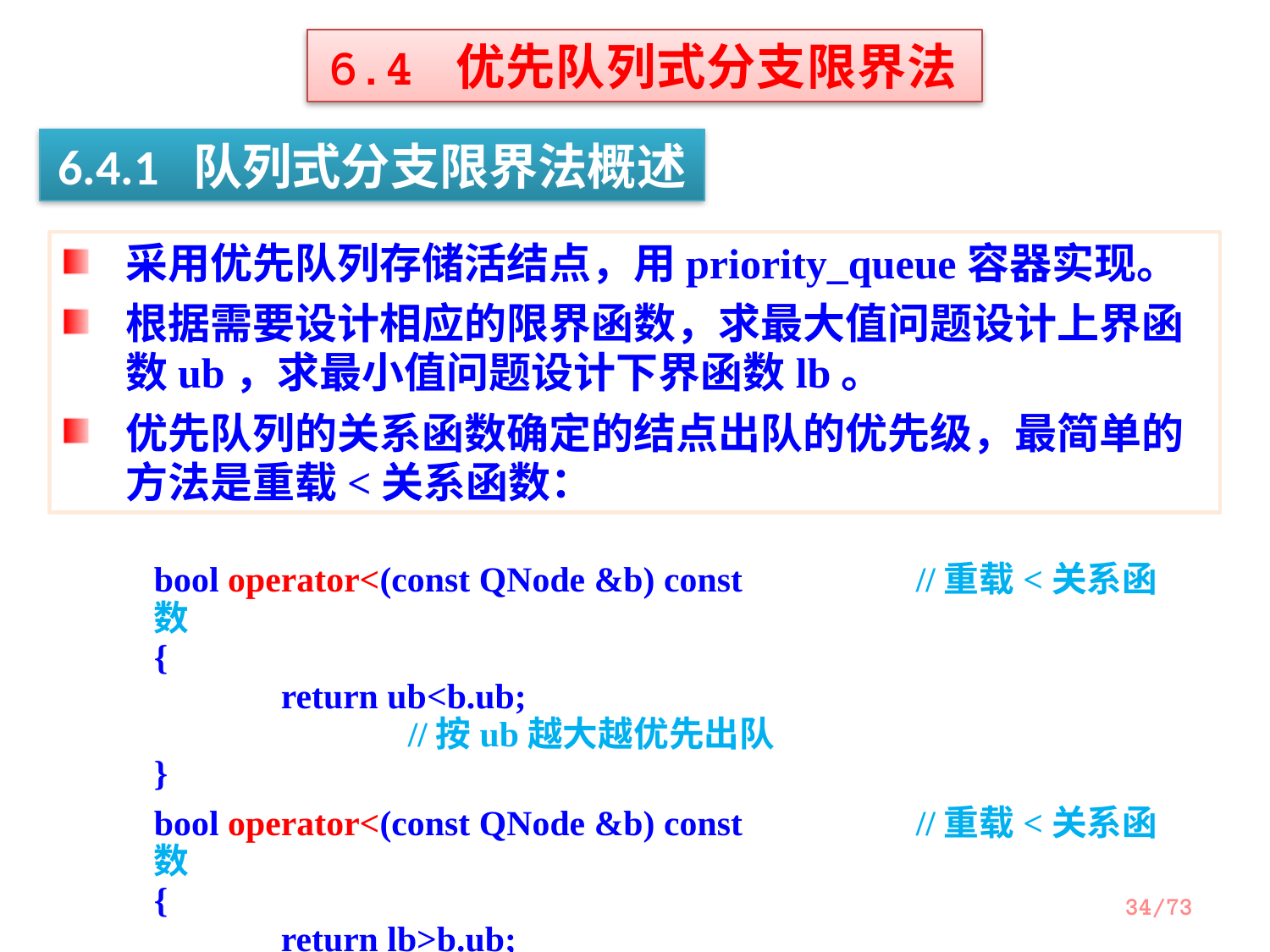

6.4 优先队列式分支限界法
6.4.1  队列式分支限界法概述
采用优先队列存储活结点，用priority_queue容器实现。
根据需要设计相应的限界函数，求最大值问题设计上界函数ub，求最小值问题设计下界函数lb。
优先队列的关系函数确定的结点出队的优先级，最简单的方法是重载<关系函数：
bool operator<(const QNode &b) const		//重载<关系函数
{
	return ub<b.ub;								//按ub越大越优先出队
}
bool operator<(const QNode &b) const		//重载<关系函数
{
	return lb>b.ub;								//按lb越小越优先出队
}
34/73